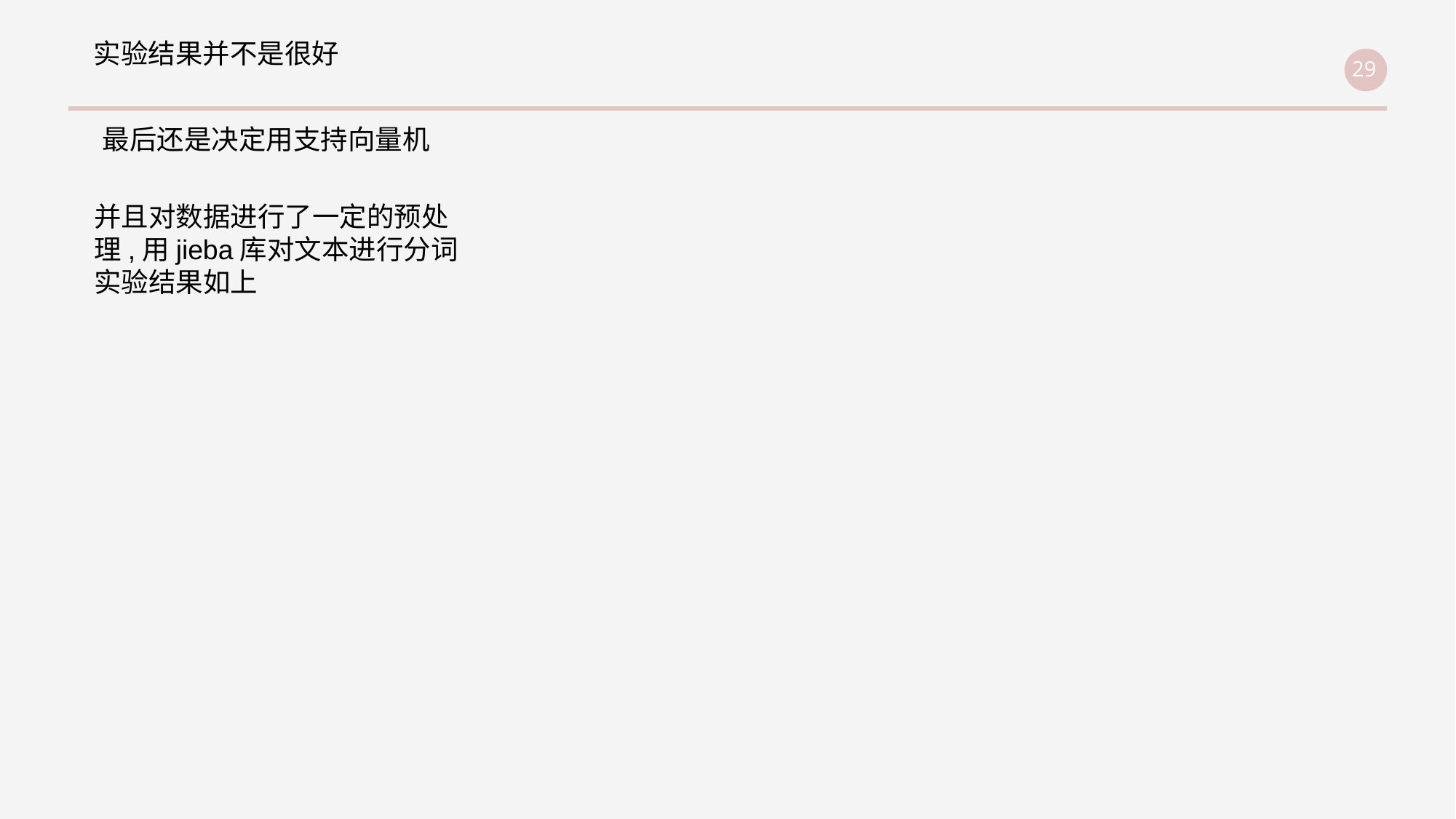

实验结果并不是很好
最后还是决定用支持向量机
并且对数据进行了一定的预处理,用jieba库对文本进行分词
实验结果如上
29